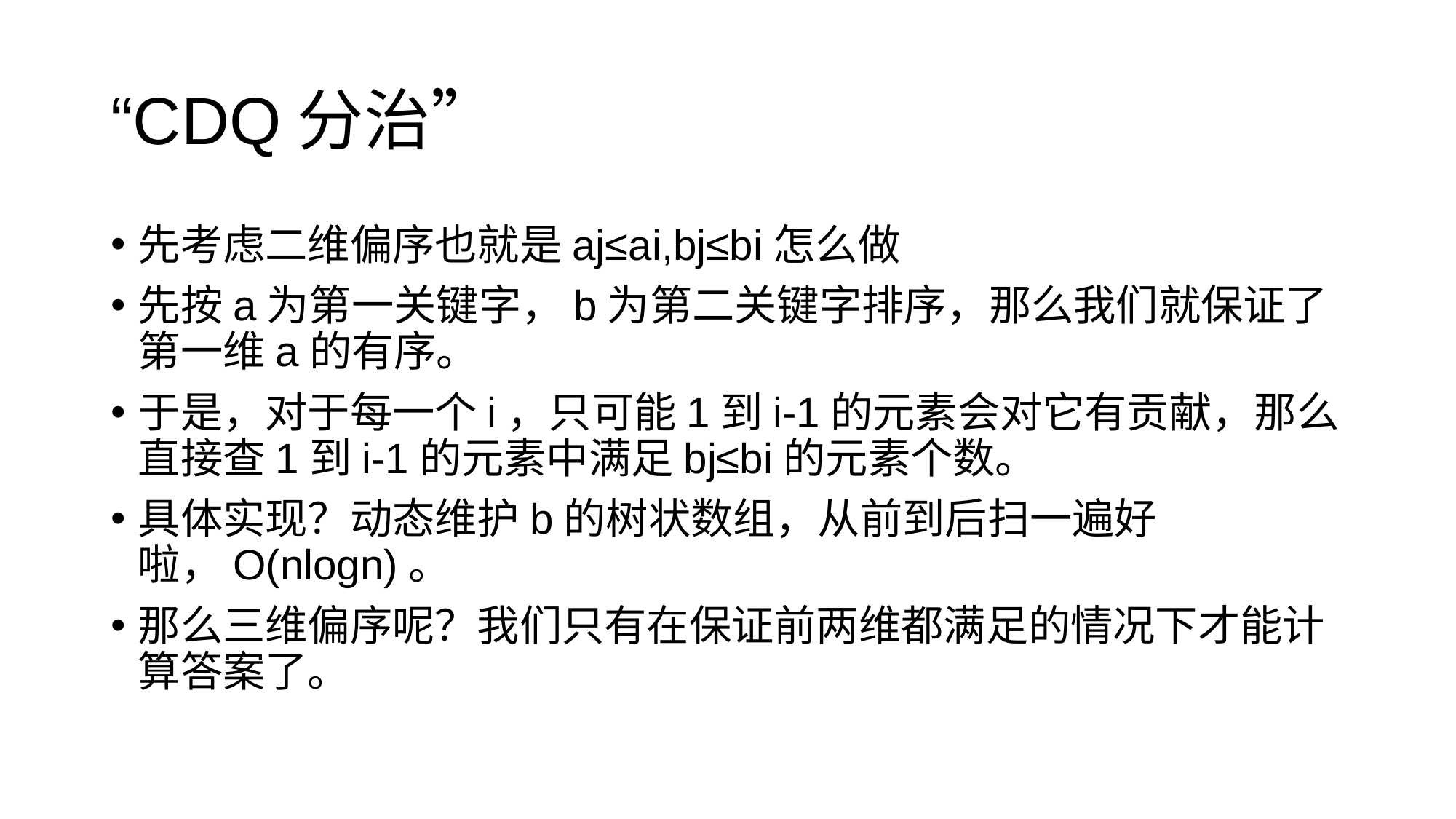

# “CDQ分治”
先考虑二维偏序也就是aj≤ai,bj≤bi怎么做
先按a为第一关键字，b为第二关键字排序，那么我们就保证了第一维a的有序。
于是，对于每一个i，只可能1到i-1的元素会对它有贡献，那么直接查1到i-1的元素中满足bj≤bi的元素个数。
具体实现？动态维护b的树状数组，从前到后扫一遍好啦，O(nlogn)。
那么三维偏序呢？我们只有在保证前两维都满足的情况下才能计算答案了。